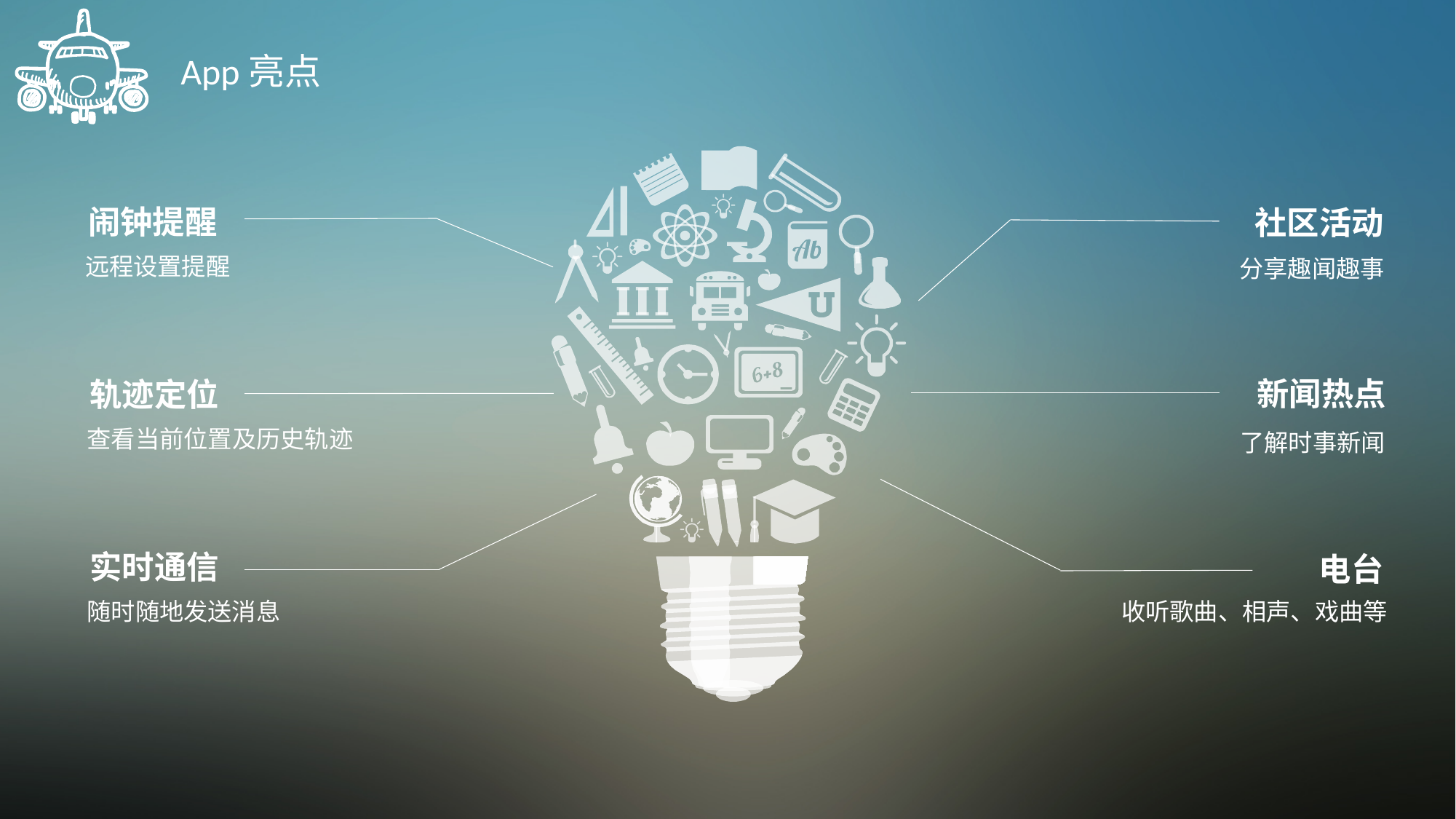

App亮点

闹钟提醒
远程设置提醒
社区活动
分享趣闻趣事
新闻热点
了解时事新闻
轨迹定位
查看当前位置及历史轨迹
实时通信
随时随地发送消息
电台
收听歌曲、相声、戏曲等